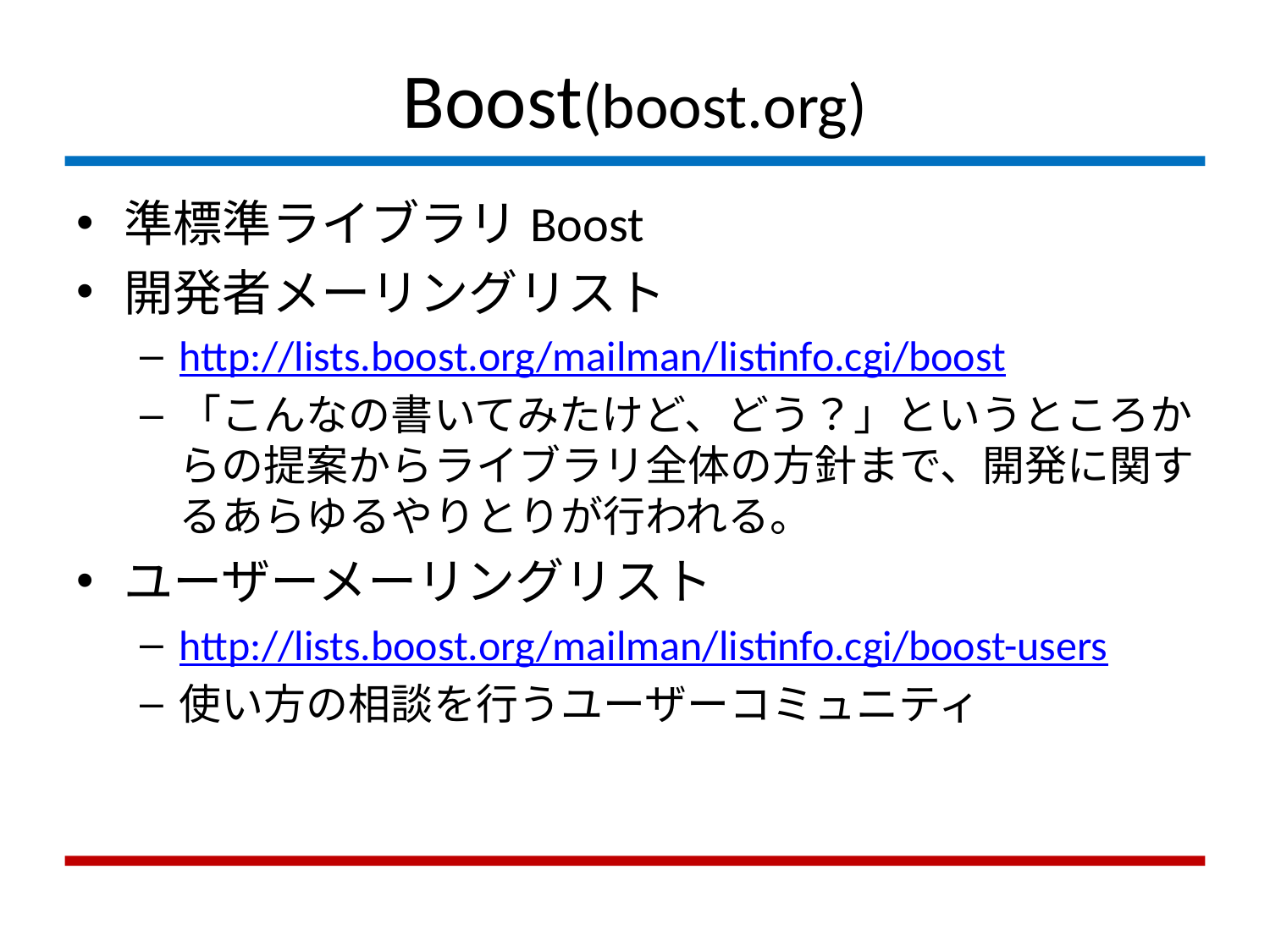

# Boost(boost.org)
準標準ライブラリBoost
開発者メーリングリスト
http://lists.boost.org/mailman/listinfo.cgi/boost
「こんなの書いてみたけど、どう？」というところからの提案からライブラリ全体の方針まで、開発に関するあらゆるやりとりが行われる。
ユーザーメーリングリスト
http://lists.boost.org/mailman/listinfo.cgi/boost-users
使い方の相談を行うユーザーコミュニティ